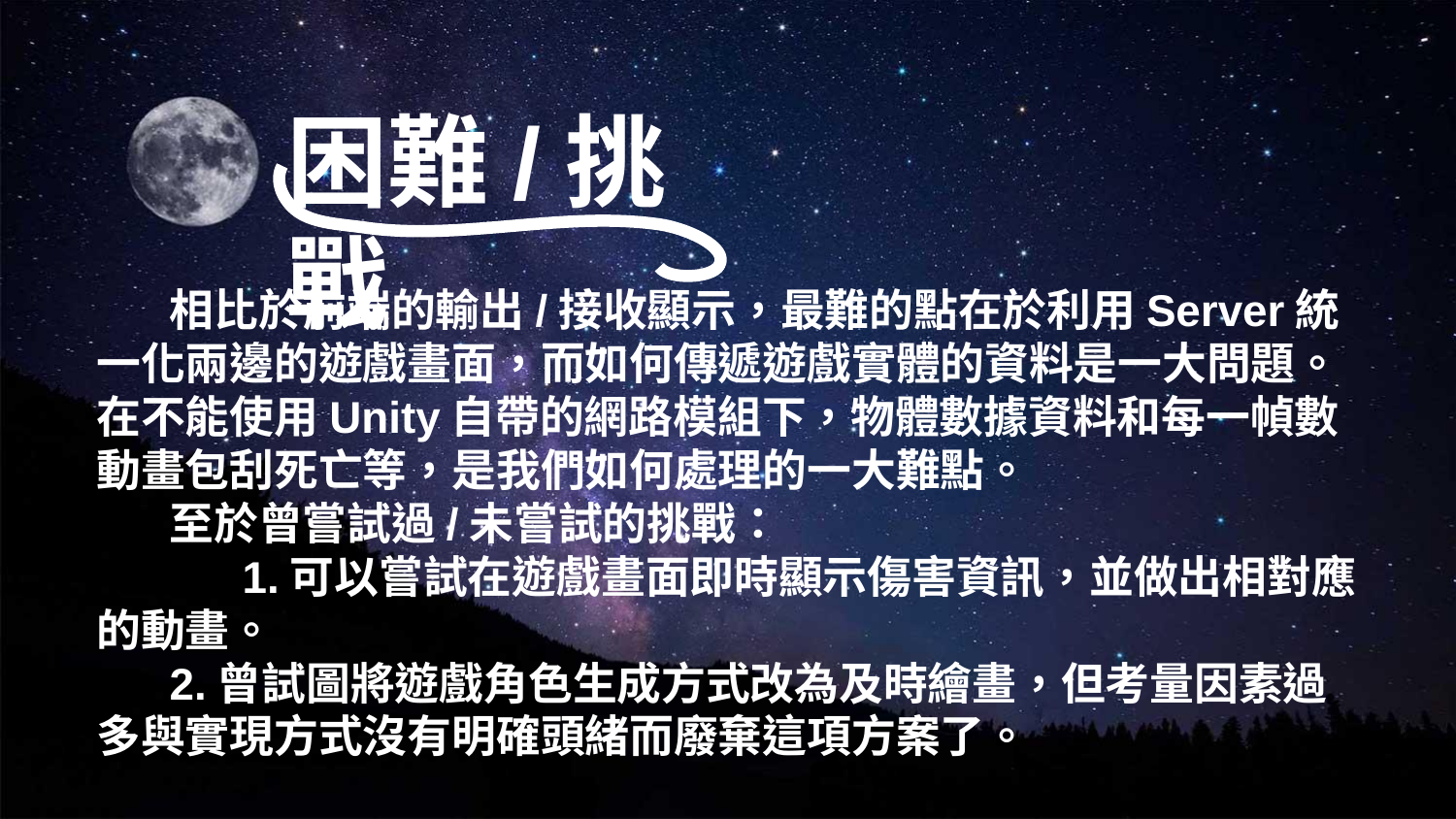

困難/挑戰

相比於前端的輸出/接收顯示，最難的點在於利用Server統一化兩邊的遊戲畫面，而如何傳遞遊戲實體的資料是一大問題。在不能使用Unity自帶的網路模組下，物體數據資料和每一幀數動畫包刮死亡等，是我們如何處理的一大難點。
至於曾嘗試過/未嘗試的挑戰：
	1.可以嘗試在遊戲畫面即時顯示傷害資訊，並做出相對應的動畫。
2.曾試圖將遊戲角色生成方式改為及時繪畫，但考量因素過多與實現方式沒有明確頭緒而廢棄這項方案了。